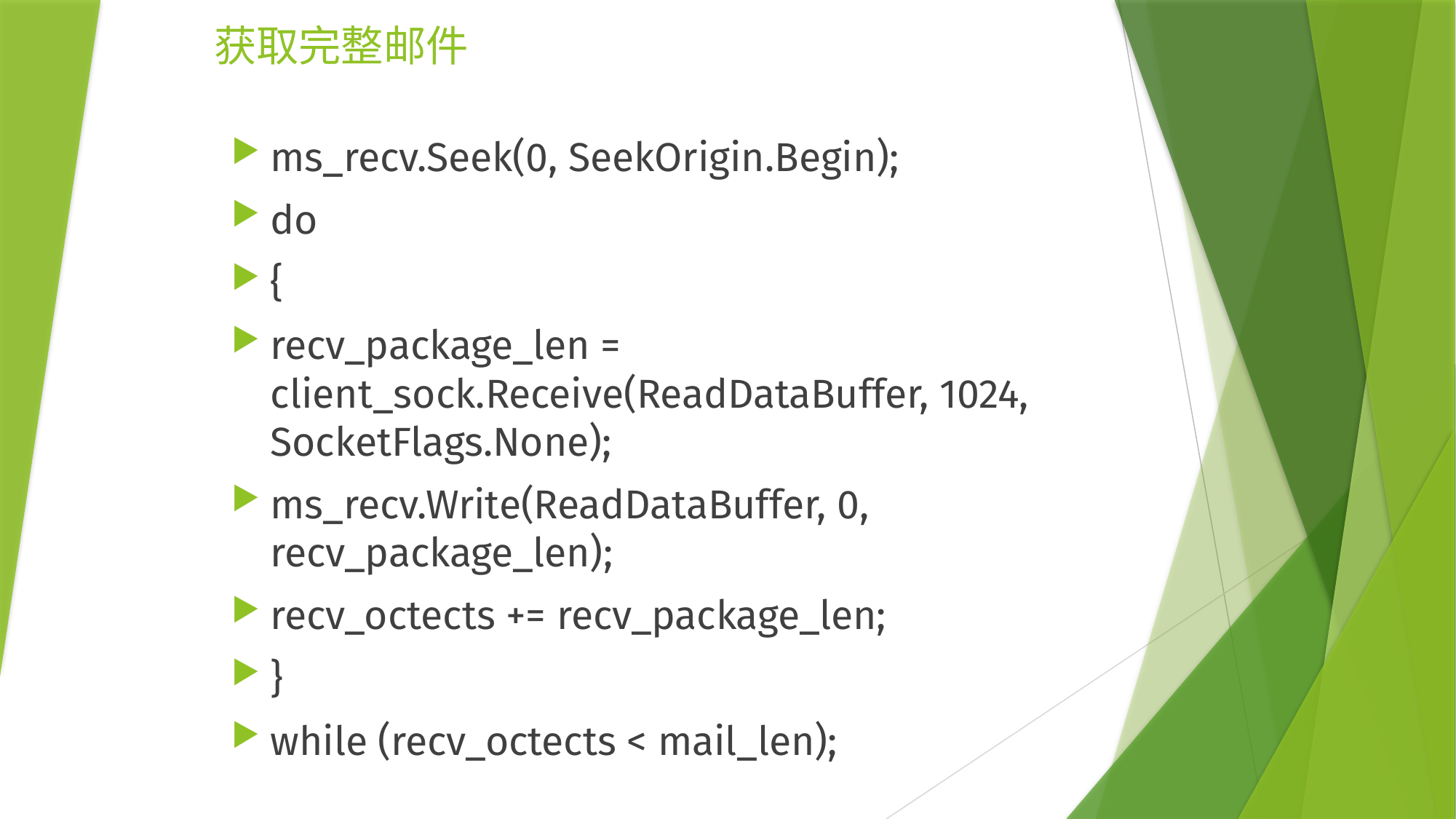

获取完整邮件
ms_recv.Seek(0, SeekOrigin.Begin);
do
{
recv_package_len = client_sock.Receive(ReadDataBuffer, 1024, SocketFlags.None);
ms_recv.Write(ReadDataBuffer, 0, recv_package_len);
recv_octects += recv_package_len;
}
while (recv_octects < mail_len);